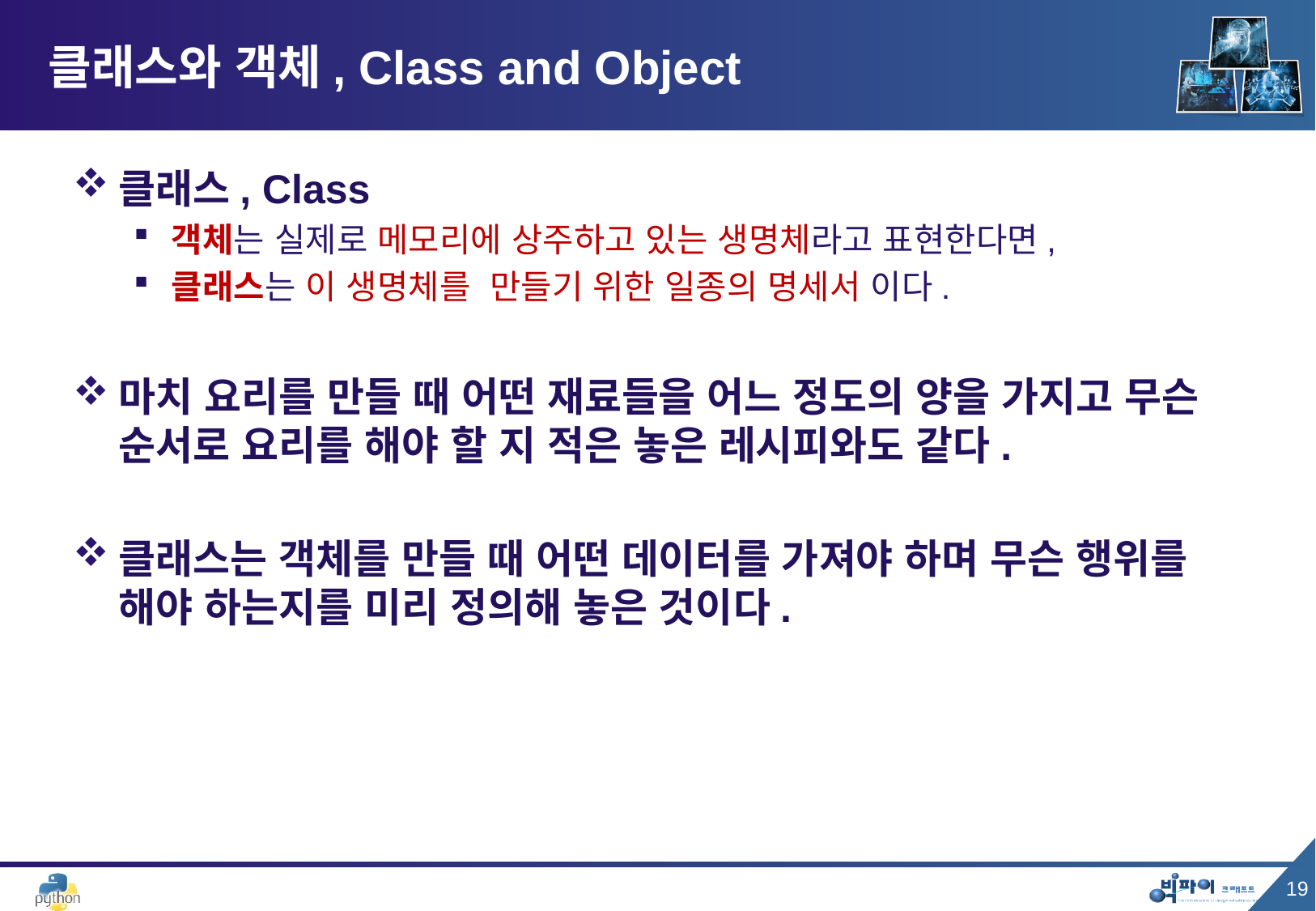

# 클래스와 객체, Class and Object
클래스, Class
객체는 실제로 메모리에 상주하고 있는 생명체라고 표현한다면,
클래스는 이 생명체를  만들기 위한 일종의 명세서 이다.

마치 요리를 만들 때 어떤 재료들을 어느 정도의 양을 가지고 무슨 순서로 요리를 해야 할 지 적은 놓은 레시피와도 같다.

클래스는 객체를 만들 때 어떤 데이터를 가져야 하며 무슨 행위를 해야 하는지를 미리 정의해 놓은 것이다.